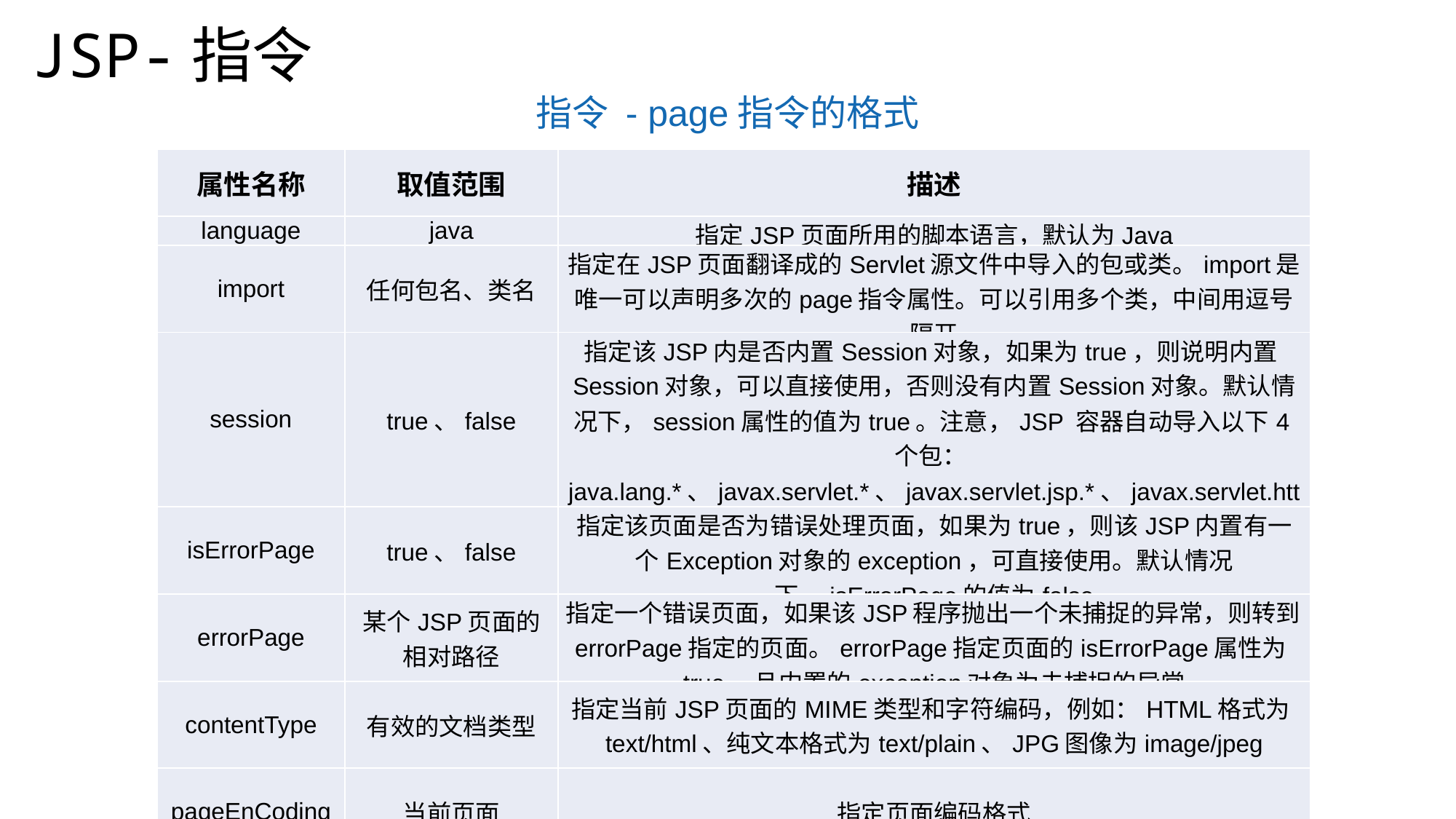

JSP-指令
指令 - page指令的格式
| 属性名称 | 取值范围 | 描述 |
| --- | --- | --- |
| language | java | 指定JSP页面所用的脚本语言，默认为Java |
| import | 任何包名、类名 | 指定在JSP页面翻译成的Servlet源文件中导入的包或类。import是唯一可以声明多次的page指令属性。可以引用多个类，中间用逗号隔开 |
| session | true、false | 指定该JSP内是否内置Session对象，如果为true，则说明内置Session对象，可以直接使用，否则没有内置Session对象。默认情况下，session属性的值为true。注意，JSP 容器自动导入以下4个包：java.lang.\*、javax.servlet.\*、javax.servlet.jsp.\*、javax.servlet.http.\* |
| isErrorPage | true、false | 指定该页面是否为错误处理页面，如果为true，则该JSP内置有一个Exception对象的exception，可直接使用。默认情况下，isErrorPage的值为false |
| errorPage | 某个JSP页面的相对路径 | 指定一个错误页面，如果该JSP程序抛出一个未捕捉的异常，则转到errorPage指定的页面。errorPage指定页面的isErrorPage属性为true，且内置的exception对象为未捕捉的异常 |
| contentType | 有效的文档类型 | 指定当前JSP页面的MIME类型和字符编码，例如：HTML格式为text/html、纯文本格式为text/plain、JPG图像为image/jpeg |
| pageEnCoding | 当前页面 | 指定页面编码格式 |